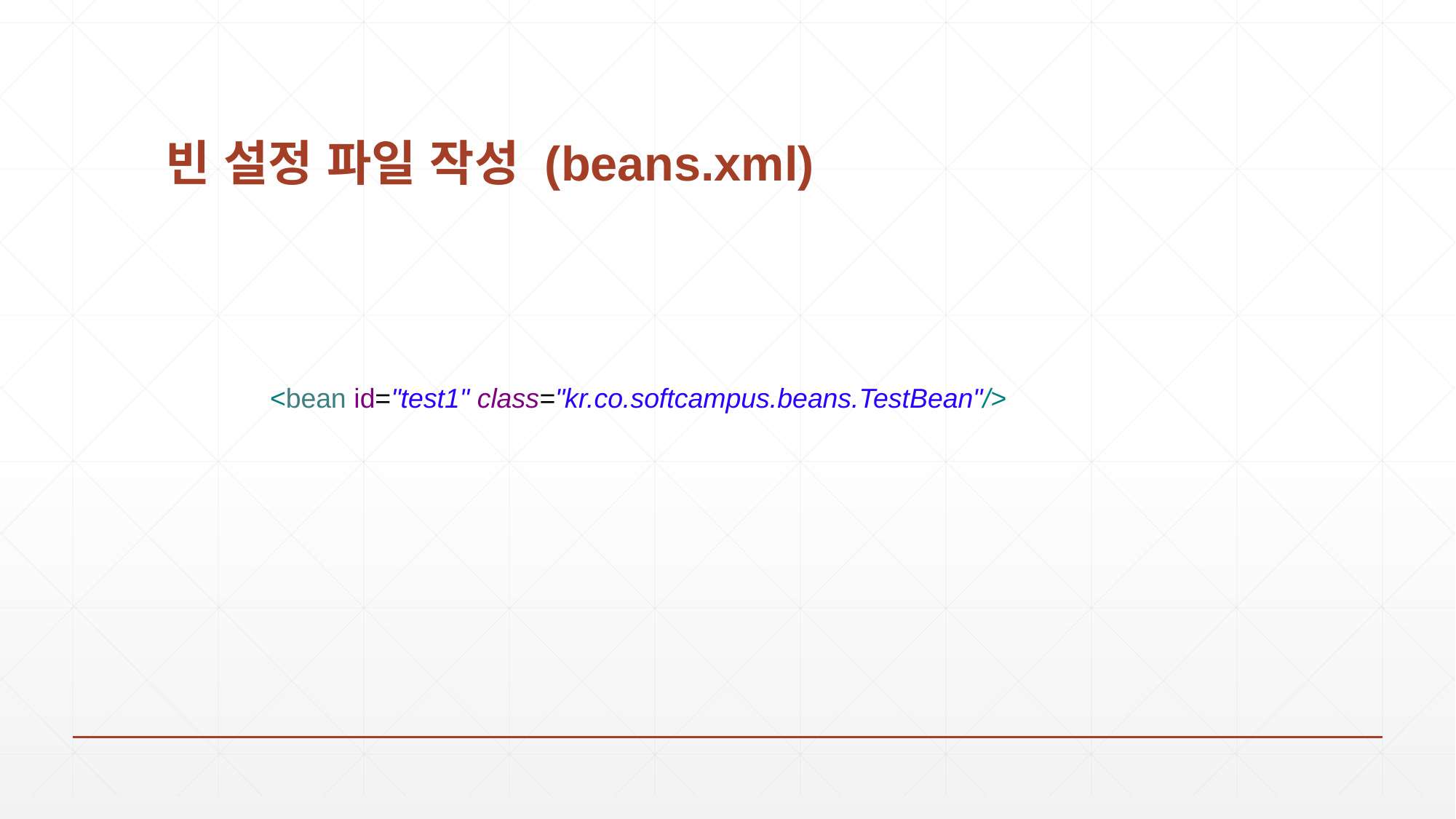

# 빈 설정 파일 작성 (beans.xml)
<bean id="test1" class="kr.co.softcampus.beans.TestBean"/>